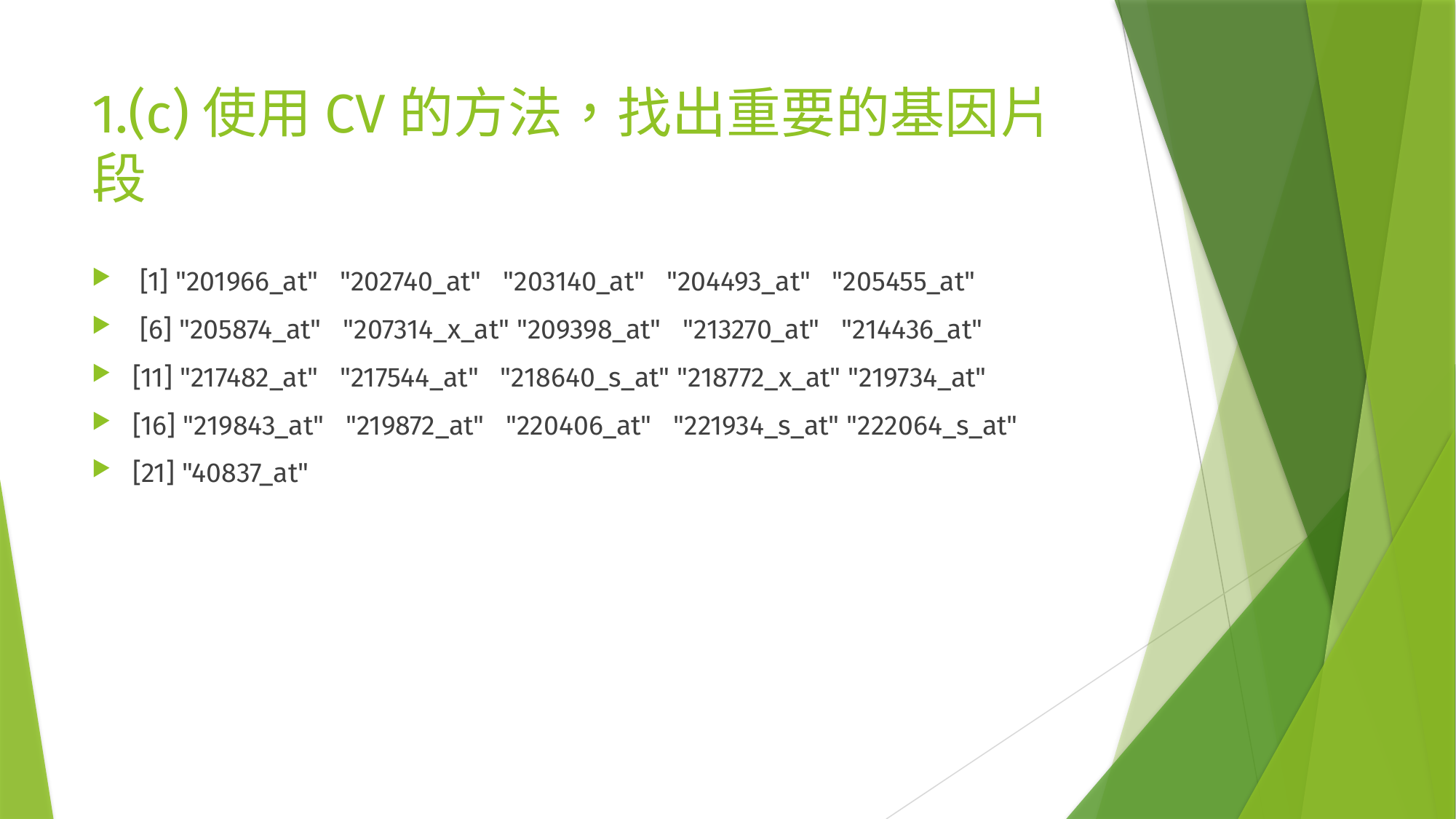

# 1.(c)使用CV的方法，找出重要的基因片段
 [1] "201966_at"   "202740_at"   "203140_at"   "204493_at"   "205455_at"
 [6] "205874_at"   "207314_x_at" "209398_at"   "213270_at"   "214436_at"
[11] "217482_at"   "217544_at"   "218640_s_at" "218772_x_at" "219734_at"
[16] "219843_at"   "219872_at"   "220406_at"   "221934_s_at" "222064_s_at"
[21] "40837_at"